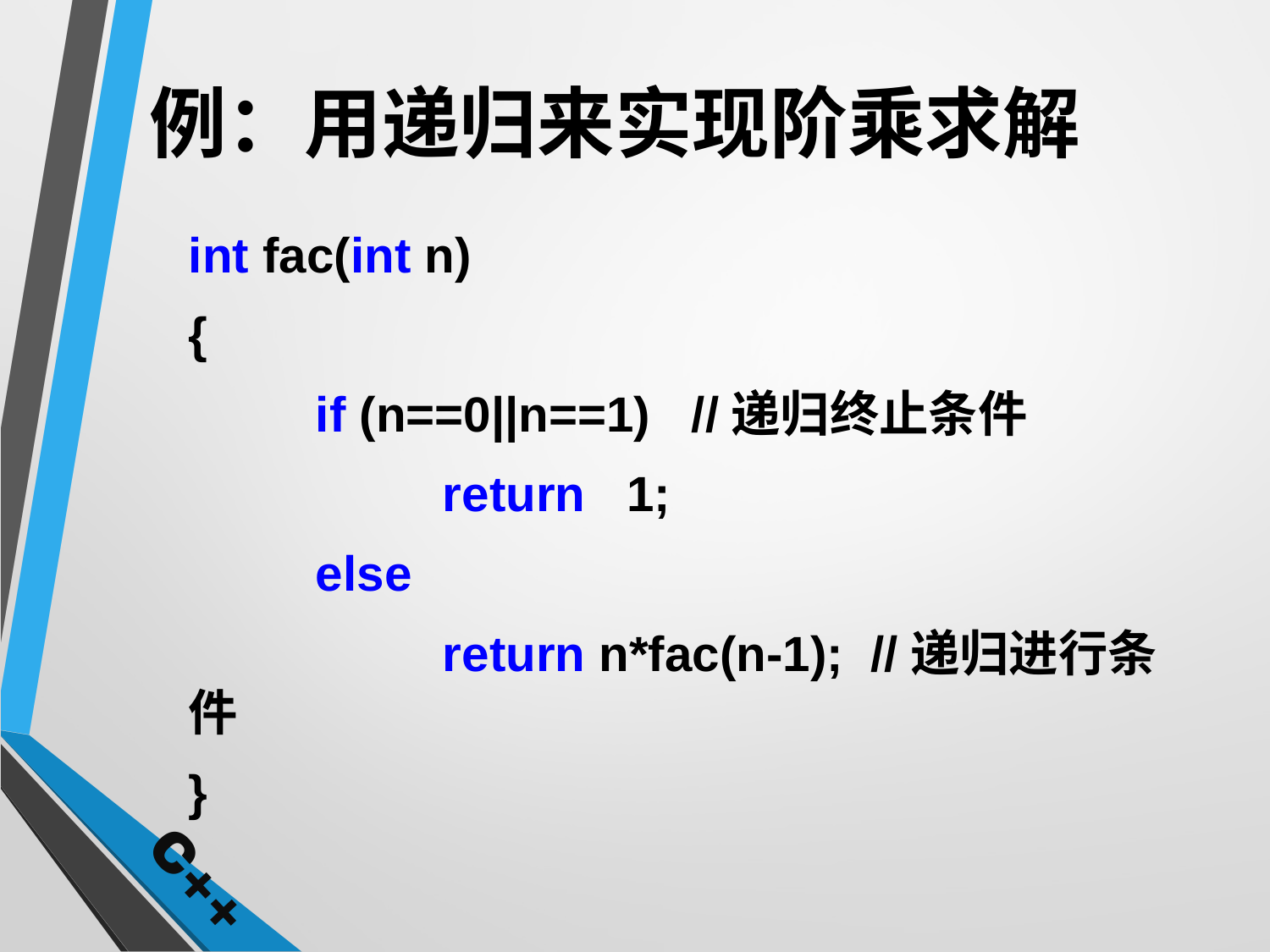

# 例：用递归来实现阶乘求解
	int fac(int n)
	{
		if (n==0||n==1)   //递归终止条件
			return   1;
		else
			return n*fac(n-1);  //递归进行条件
	}